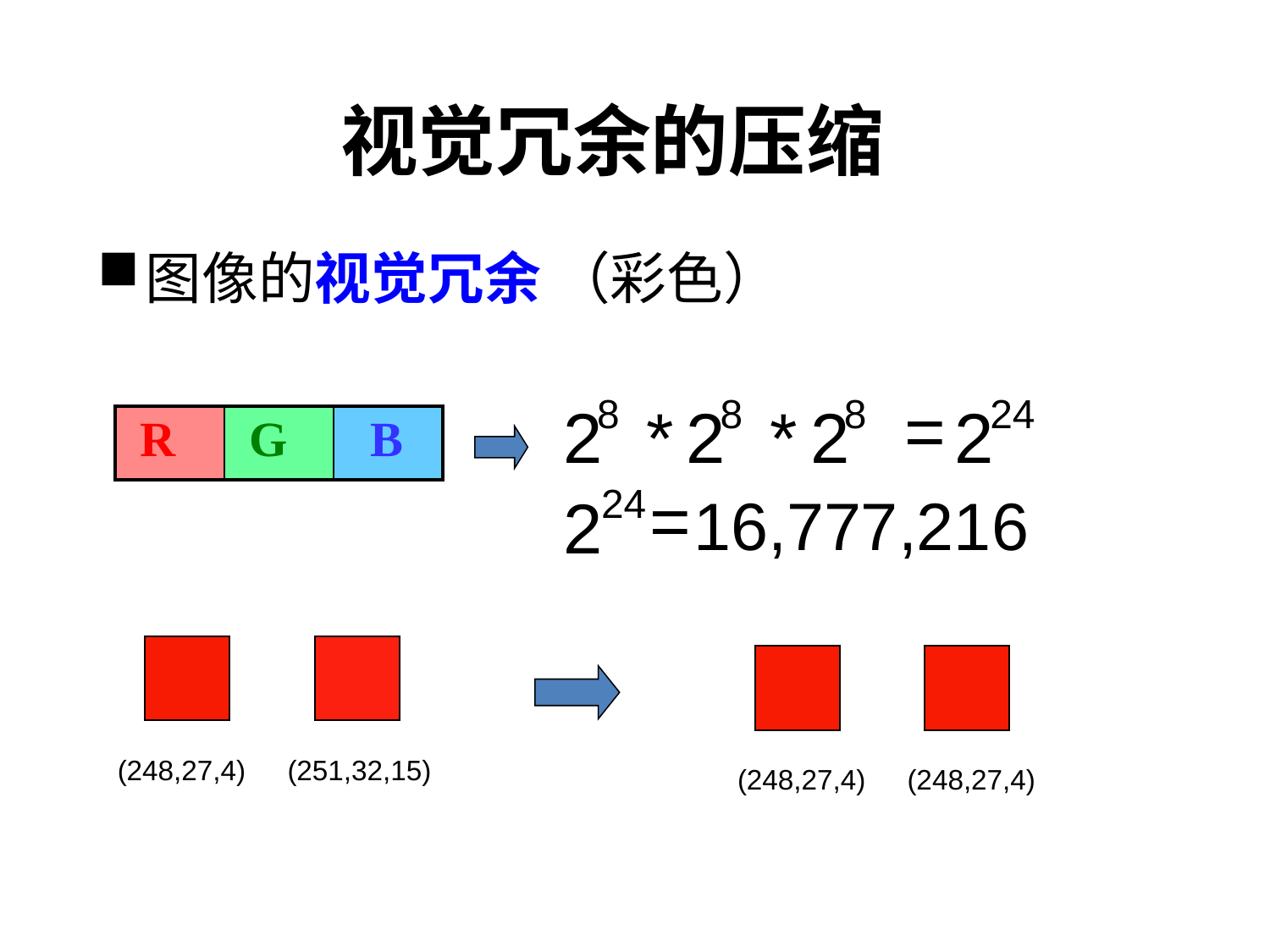

# 视觉冗余的压缩
图像的视觉冗余 （彩色）
=
8
8
8
24
2
*
2
*
2
2
| R | G | B |
| --- | --- | --- |

=
24
16,777,216
2

(248,27,4)
(251,32,15)
(248,27,4)
(248,27,4)